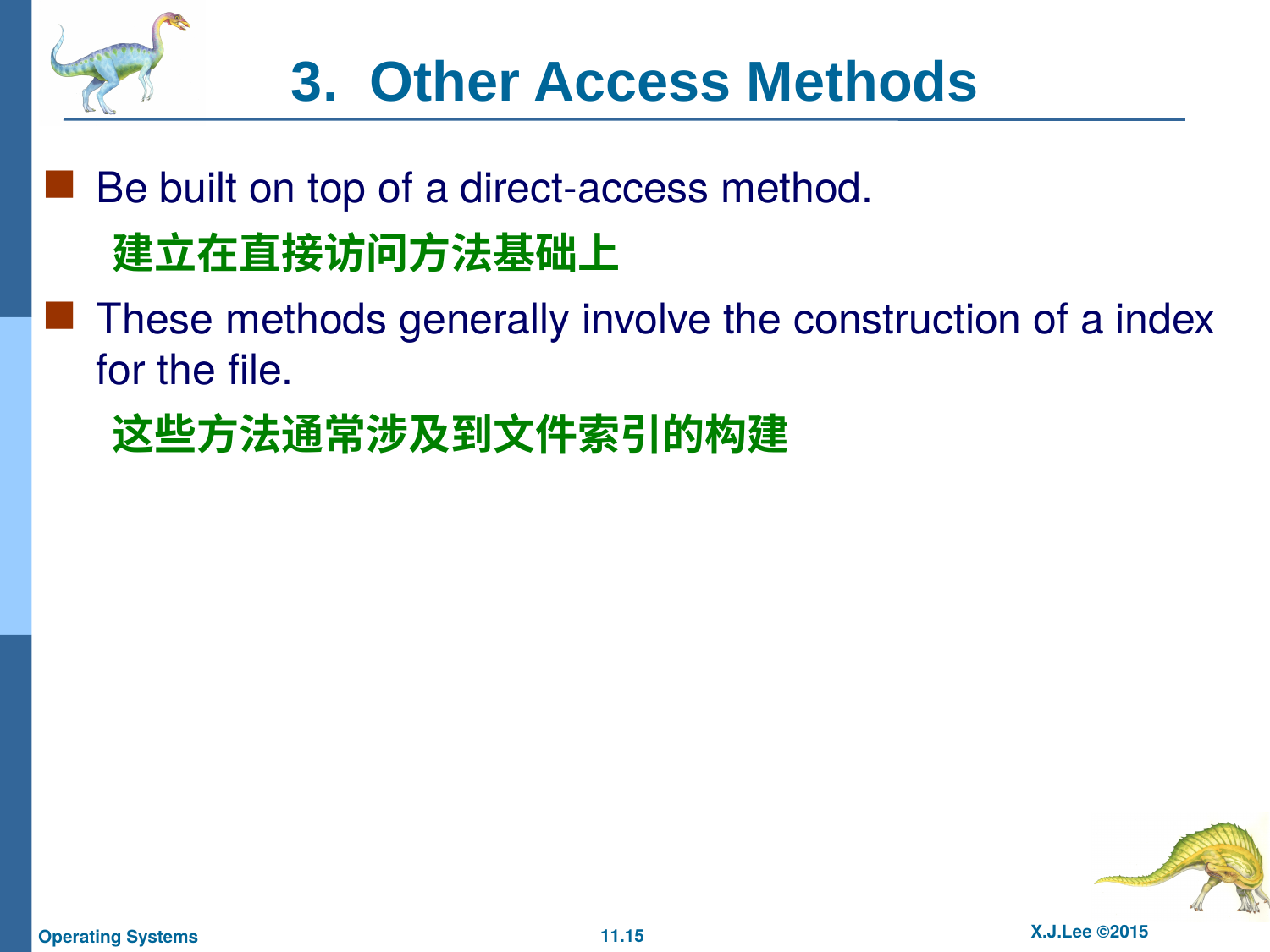

# 3.  Other Access Methods
Be built on top of a direct-access method.
建立在直接访问方法基础上
These methods generally involve the construction of a index for the file.
这些方法通常涉及到文件索引的构建